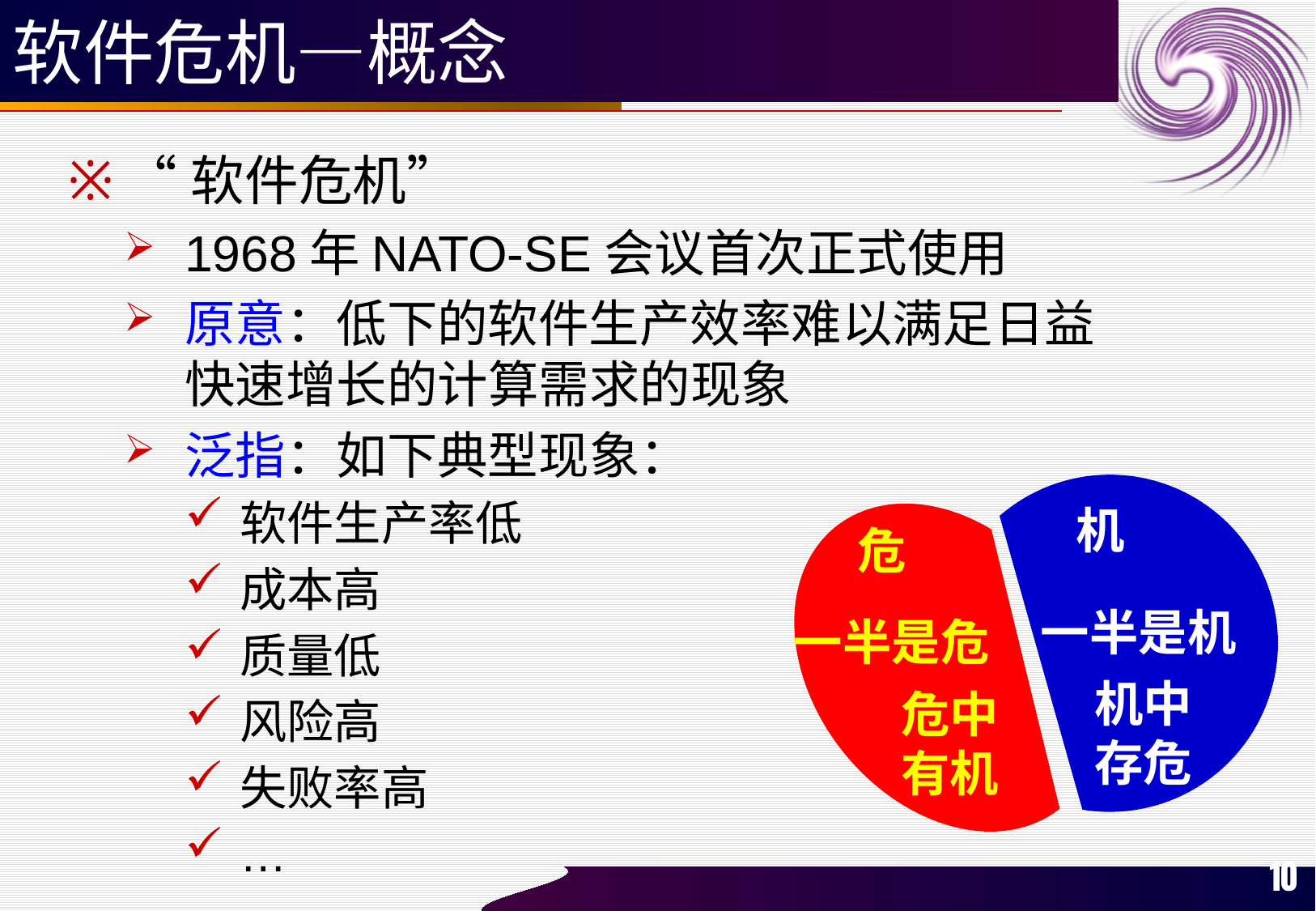

# 软件危机—概念
“软件危机”
1968年NATO-SE会议首次正式使用
原意：低下的软件生产效率难以满足日益
快速增长的计算需求的现象
泛指：如下典型现象：
软件生产率低
成本高
质量低
风险高
失败率高
…

机
危
一半是机
一半是危
机中
存危
危中
有机
10